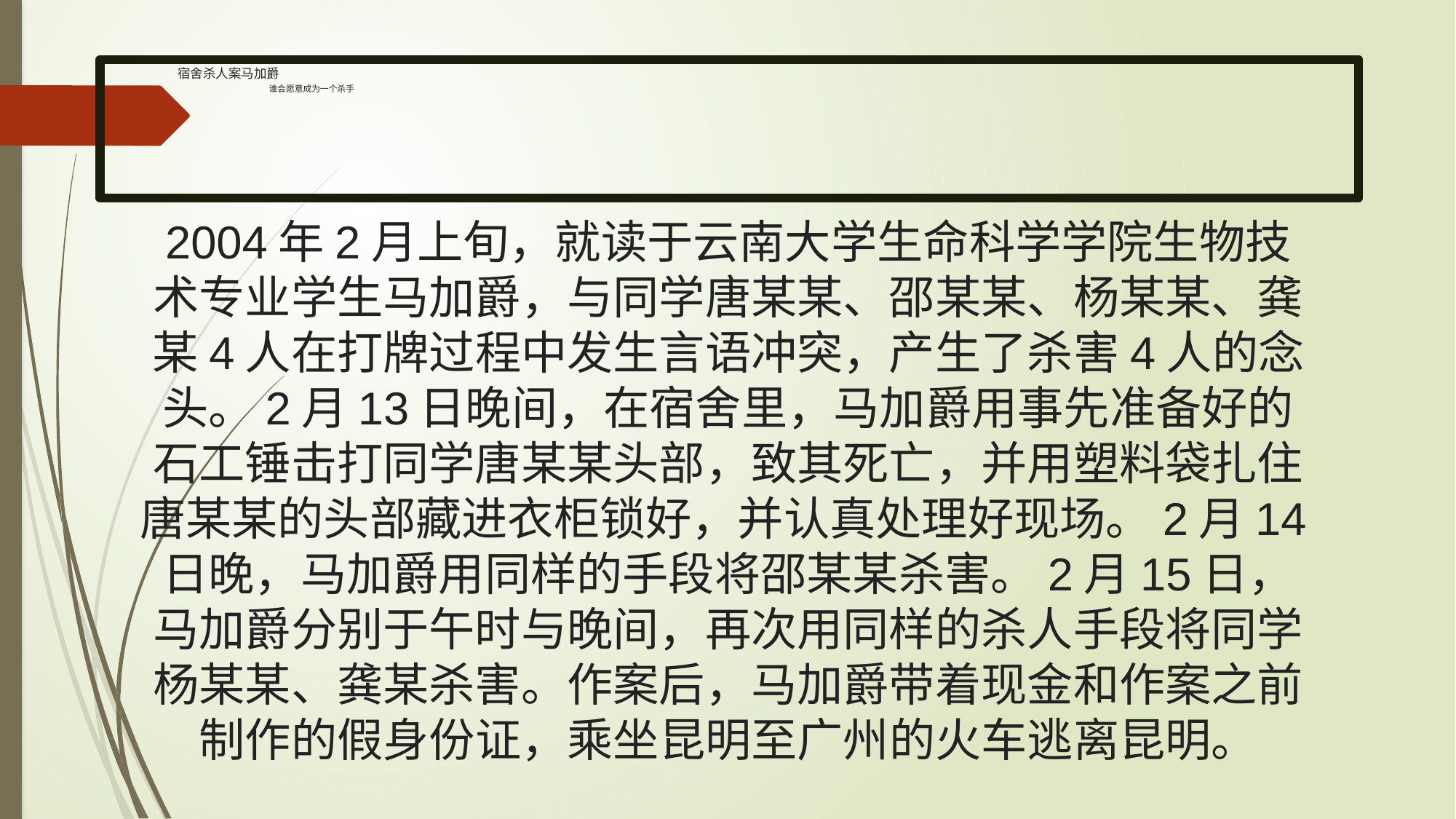

# 宿舍杀人案马加爵 谁会愿意成为一个杀手
2004年2月上旬，就读于云南大学生命科学学院生物技术专业学生马加爵，与同学唐某某、邵某某、杨某某、龚某4人在打牌过程中发生言语冲突，产生了杀害4人的念头。2月13日晚间，在宿舍里，马加爵用事先准备好的石工锤击打同学唐某某头部，致其死亡，并用塑料袋扎住唐某某的头部藏进衣柜锁好，并认真处理好现场。2月14日晚，马加爵用同样的手段将邵某某杀害。2月15日，马加爵分别于午时与晚间，再次用同样的杀人手段将同学杨某某、龚某杀害。作案后，马加爵带着现金和作案之前制作的假身份证，乘坐昆明至广州的火车逃离昆明。